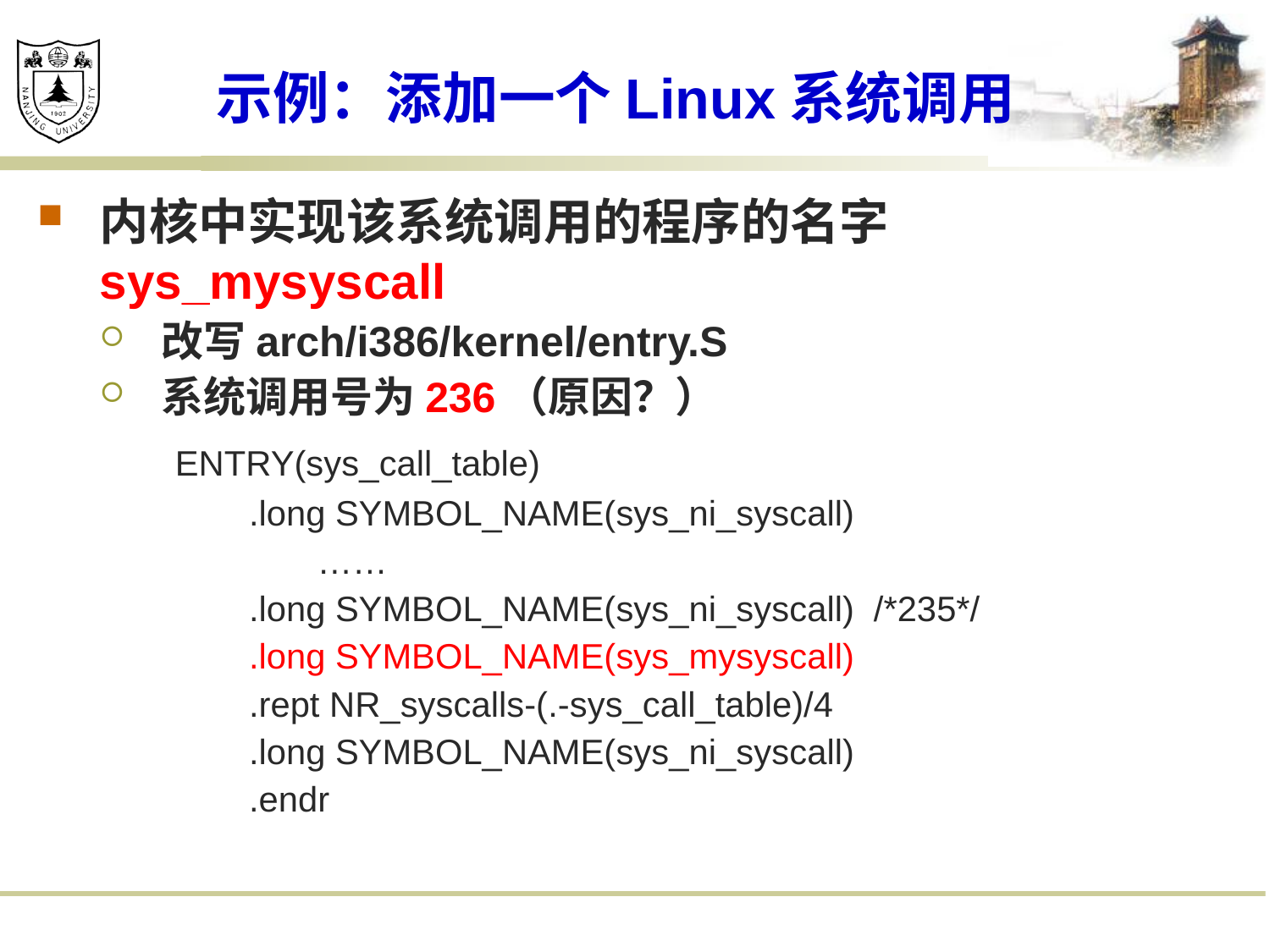

# 示例：添加一个Linux系统调用
内核中实现该系统调用的程序的名字sys_mysyscall
改写arch/i386/kernel/entry.S
系统调用号为236（原因？）
 ENTRY(sys_call_table)
         .long SYMBOL_NAME(sys_ni_syscall)
                ……
         .long SYMBOL_NAME(sys_ni_syscall)  /*235*/
         .long SYMBOL_NAME(sys_mysyscall)
         .rept NR_syscalls-(.-sys_call_table)/4
         .long SYMBOL_NAME(sys_ni_syscall)
         .endr
120